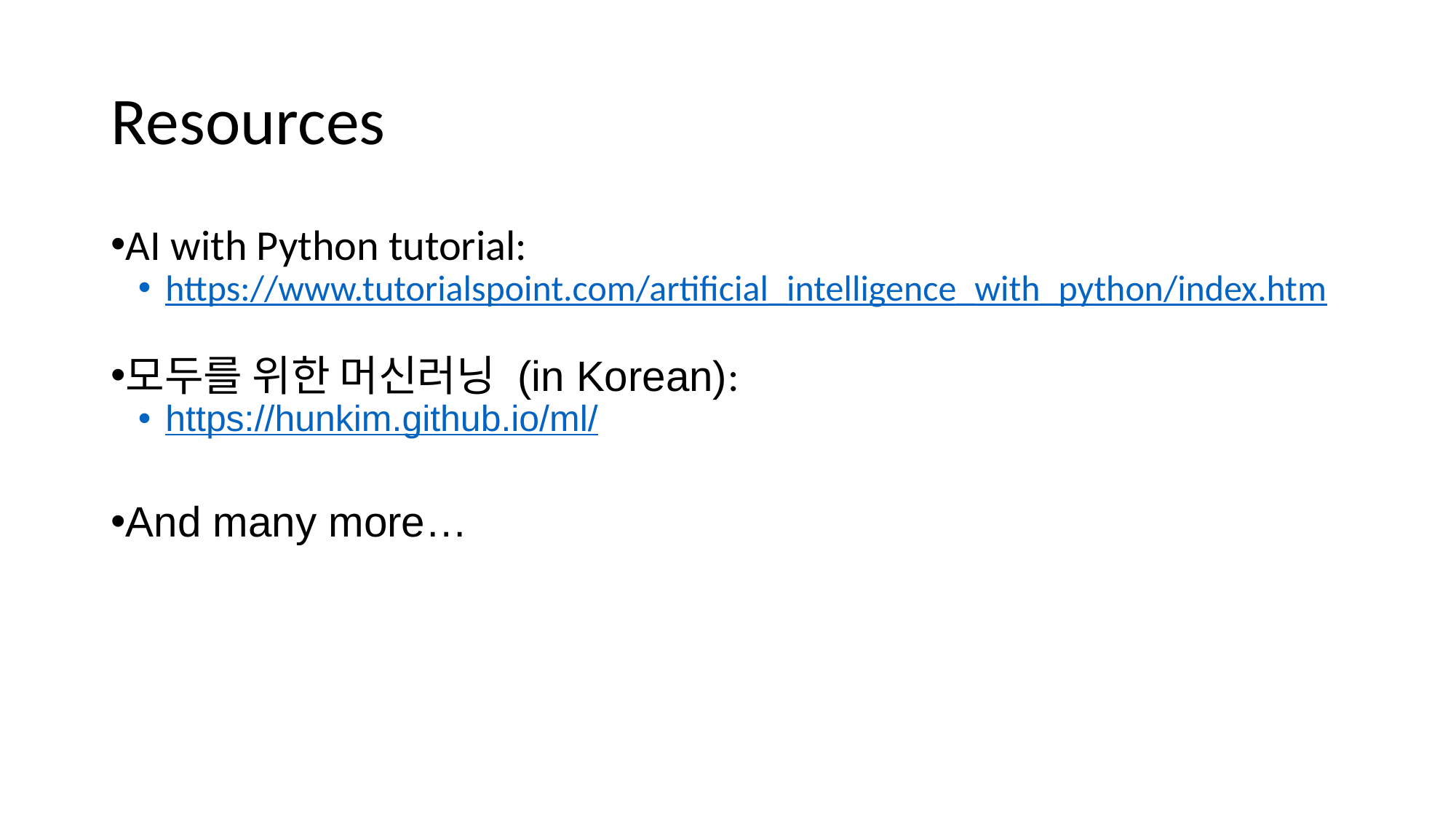

# Resources
AI with Python tutorial:
https://www.tutorialspoint.com/artificial_intelligence_with_python/index.htm

모두를 위한 머신러닝 (in Korean):
https://hunkim.github.io/ml/

And many more…